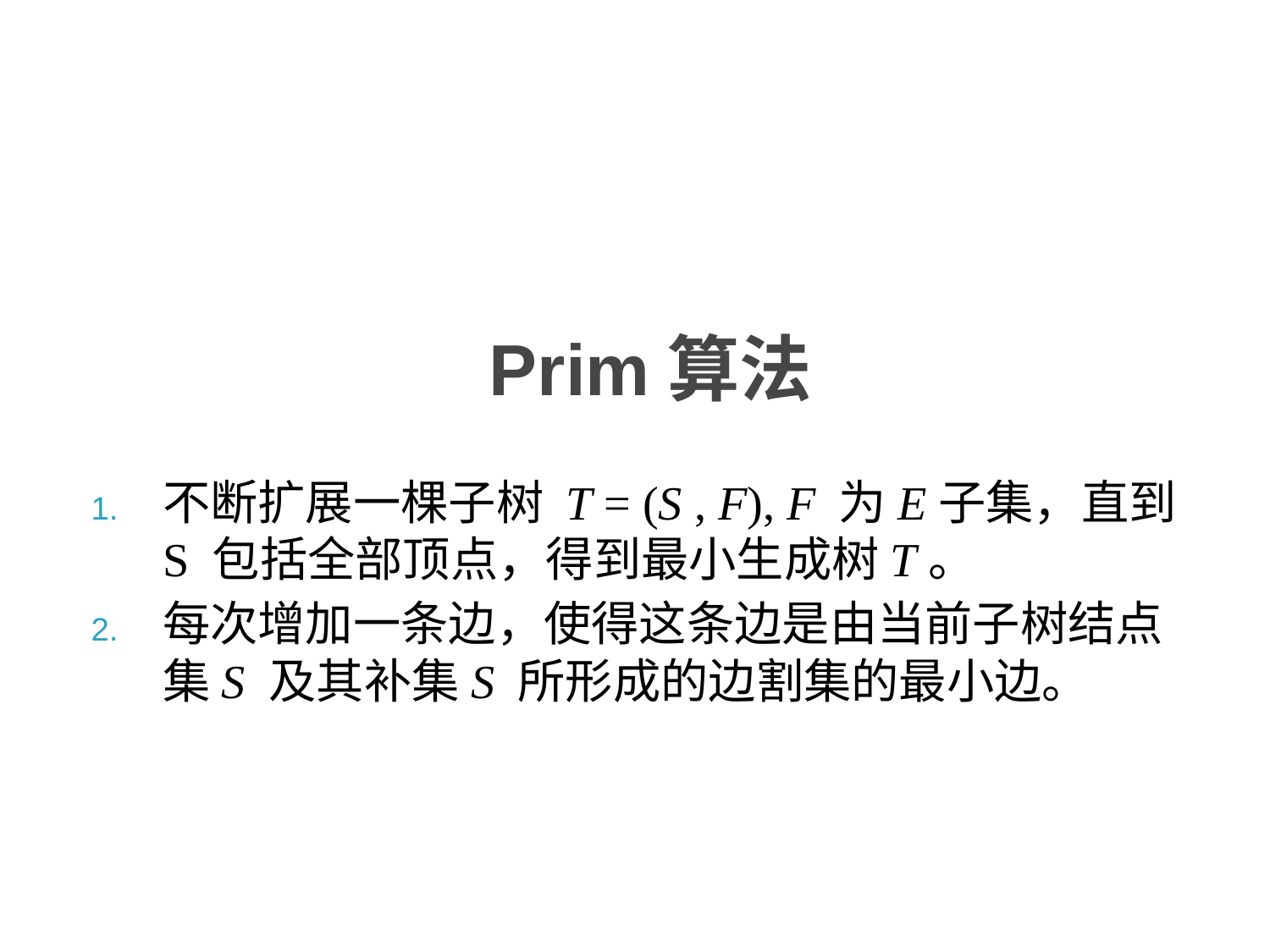

# Prim算法
不断扩展一棵子树 T = (S , F), F 为E子集，直到S 包括全部顶点，得到最小生成树T。
每次增加一条边，使得这条边是由当前子树结点集S 及其补集S 所形成的边割集的最小边。